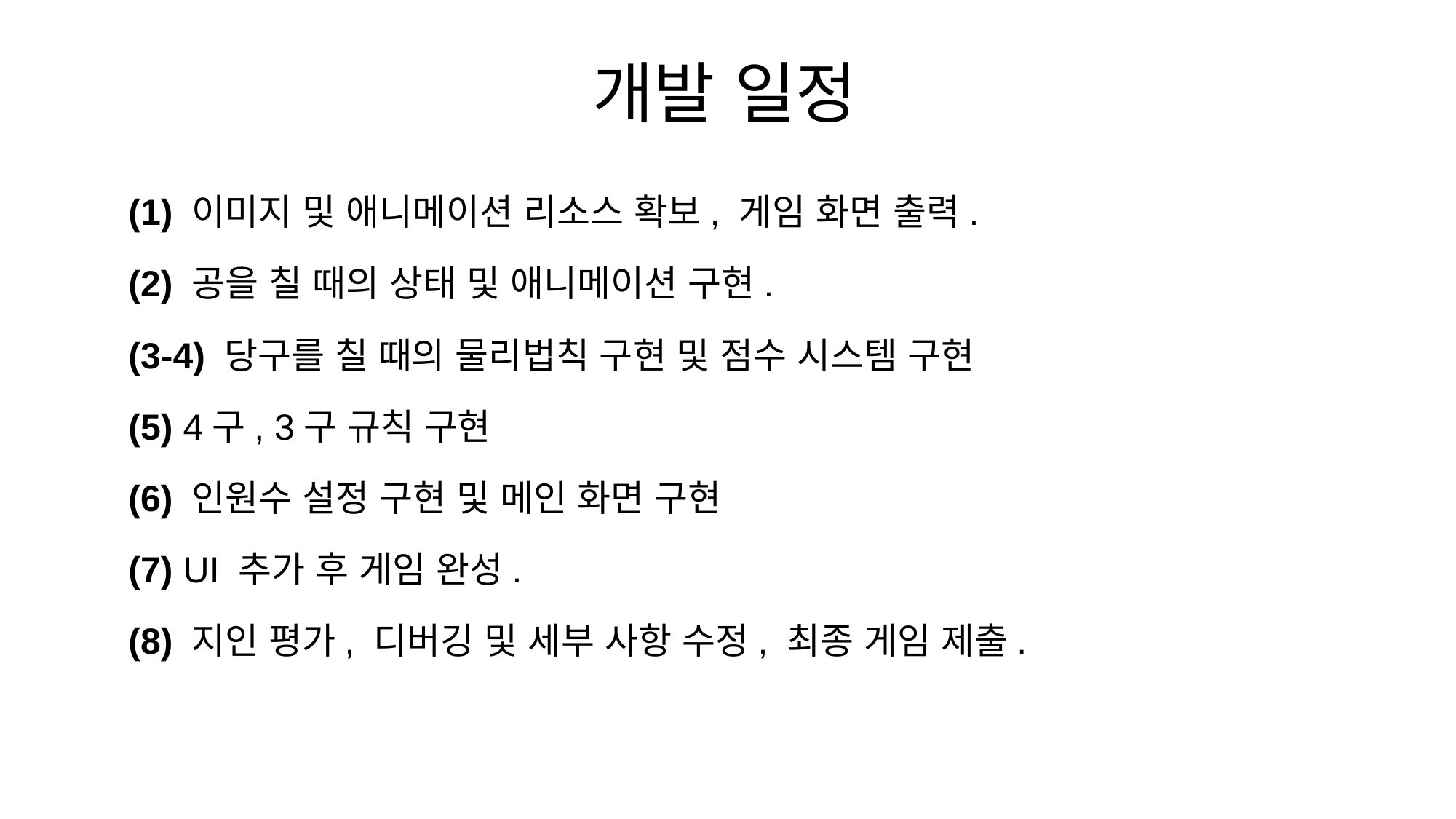

개발 일정
(1) 이미지 및 애니메이션 리소스 확보, 게임 화면 출력.
(2) 공을 칠 때의 상태 및 애니메이션 구현.
(3-4) 당구를 칠 때의 물리법칙 구현 및 점수 시스템 구현
(5) 4구, 3구 규칙 구현
(6) 인원수 설정 구현 및 메인 화면 구현
(7) UI 추가 후 게임 완성.
(8) 지인 평가, 디버깅 및 세부 사항 수정, 최종 게임 제출.